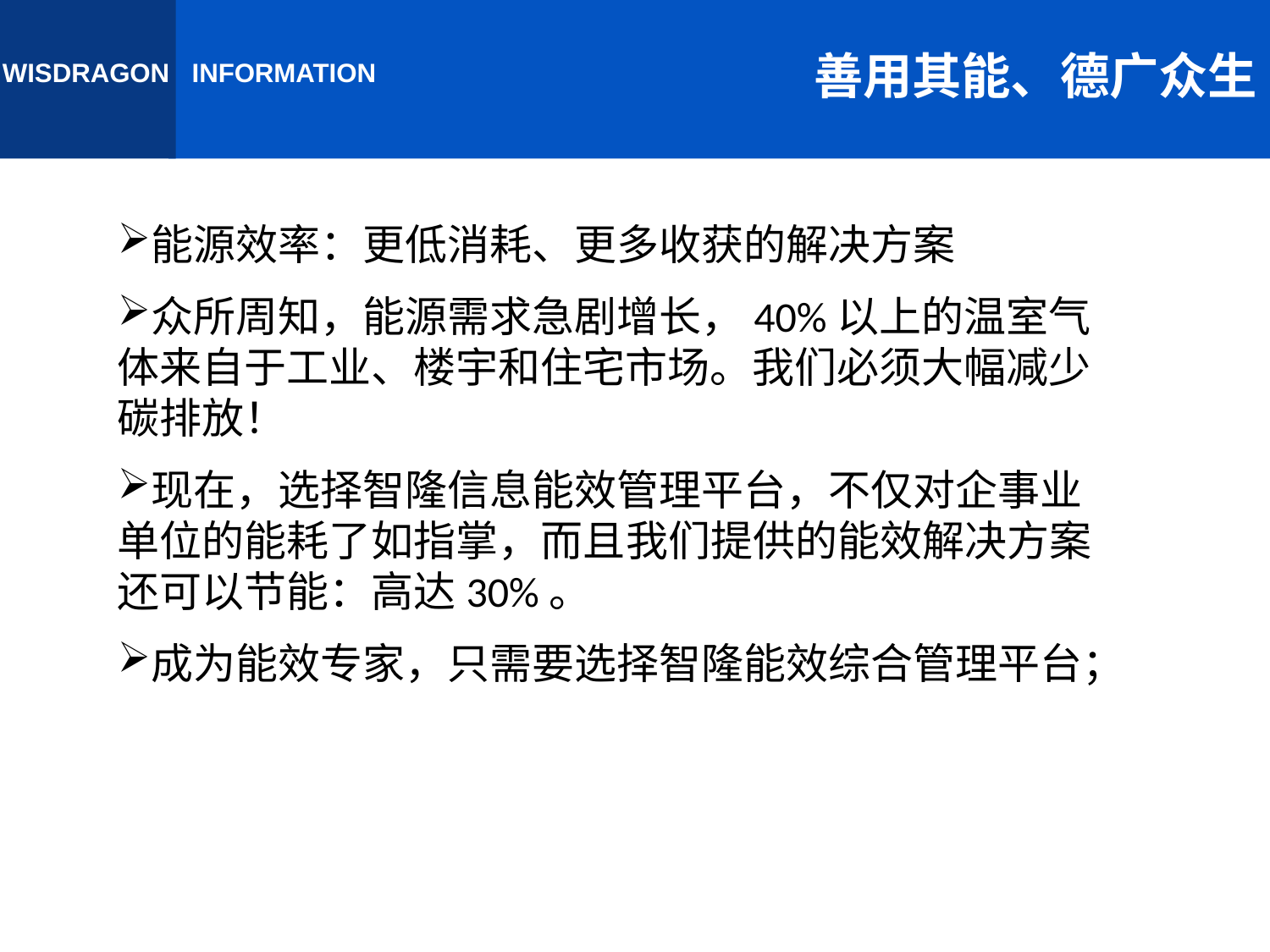

善用其能、德广众生
能源效率：更低消耗、更多收获的解决方案
众所周知，能源需求急剧增长，40%以上的温室气体来自于工业、楼宇和住宅市场。我们必须大幅减少碳排放！
现在，选择智隆信息能效管理平台，不仅对企事业单位的能耗了如指掌，而且我们提供的能效解决方案还可以节能：高达30%。
成为能效专家，只需要选择智隆能效综合管理平台；